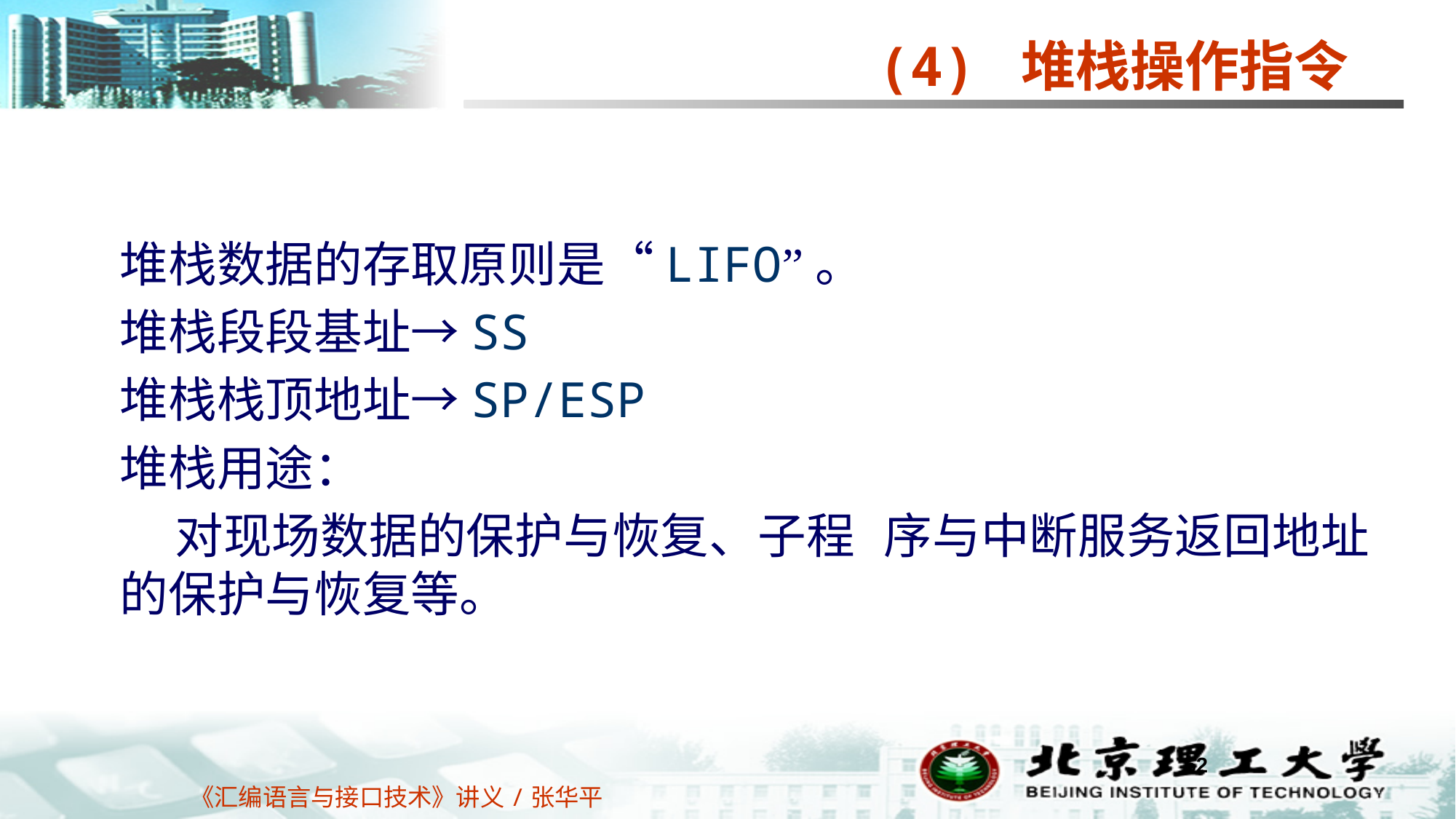

(4) 堆栈操作指令

堆栈数据的存取原则是“LIFO”。
堆栈段段基址→SS
堆栈栈顶地址→SP/ESP
堆栈用途：
    对现场数据的保护与恢复、子程	序与中断服务返回地址的保护与恢复等。
52